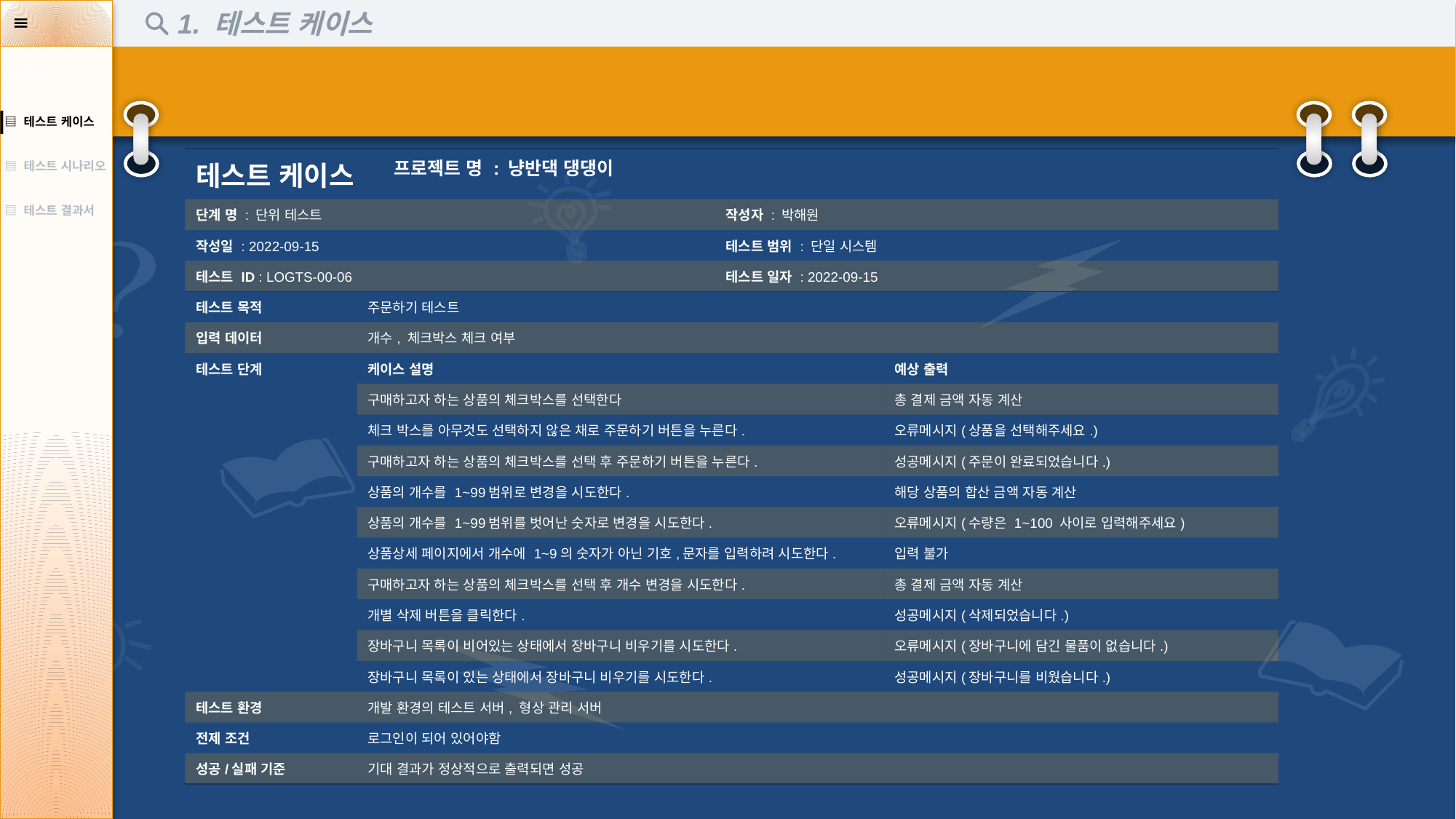

1. 테스트 케이스

| INDEX |
| --- |
| ▤ 테스트 케이스 |
| ▤ 테스트 시나리오 |
| ▤ 테스트 결과서 |

| 테스트 케이스 |  | 프로젝트 명 : 냥반댁 댕댕이 |  |  |
| --- | --- | --- | --- | --- |
| 단계 명 : 단위 테스트 |  |  | 작성자 : 박해원 |  |
| 작성일 : 2022-09-15 |  |  | 테스트 범위 : 단일 시스템 |  |
| 테스트 ID : LOGTS-00-06 |  |  | 테스트 일자 : 2022-09-15 |  |
| 테스트 목적 | 주문하기 테스트 |  |  |  |
| 입력 데이터 | 개수, 체크박스 체크 여부 |  |  |  |
| 테스트 단계 | 케이스 설명 |  |  | 예상 출력 |
|  | 구매하고자 하는 상품의 체크박스를 선택한다 |  |  | 총 결제 금액 자동 계산 |
|  | 체크 박스를 아무것도 선택하지 않은 채로 주문하기 버튼을 누른다. |  |  | 오류메시지(상품을 선택해주세요.) |
|  | 구매하고자 하는 상품의 체크박스를 선택 후 주문하기 버튼을 누른다. |  |  | 성공메시지(주문이 완료되었습니다.) |
|  | 상품의 개수를 1~99범위로 변경을 시도한다. |  |  | 해당 상품의 합산 금액 자동 계산 |
|  | 상품의 개수를 1~99범위를 벗어난 숫자로 변경을 시도한다. |  |  | 오류메시지(수량은 1~100 사이로 입력해주세요) |
|  | 상품상세 페이지에서 개수에 1~9의 숫자가 아닌 기호,문자를 입력하려 시도한다. |  |  | 입력 불가 |
|  | 구매하고자 하는 상품의 체크박스를 선택 후 개수 변경을 시도한다. |  |  | 총 결제 금액 자동 계산 |
|  | 개별 삭제 버튼을 클릭한다. |  |  | 성공메시지(삭제되었습니다.) |
|  | 장바구니 목록이 비어있는 상태에서 장바구니 비우기를 시도한다. |  |  | 오류메시지(장바구니에 담긴 물품이 없습니다.) |
|  | 장바구니 목록이 있는 상태에서 장바구니 비우기를 시도한다. |  |  | 성공메시지(장바구니를 비웠습니다.) |
| 테스트 환경 | 개발 환경의 테스트 서버, 형상 관리 서버 |  |  |  |
| 전제 조건 | 로그인이 되어 있어야함 |  |  |  |
| 성공/실패 기준 | 기대 결과가 정상적으로 출력되면 성공 |  |  |  |